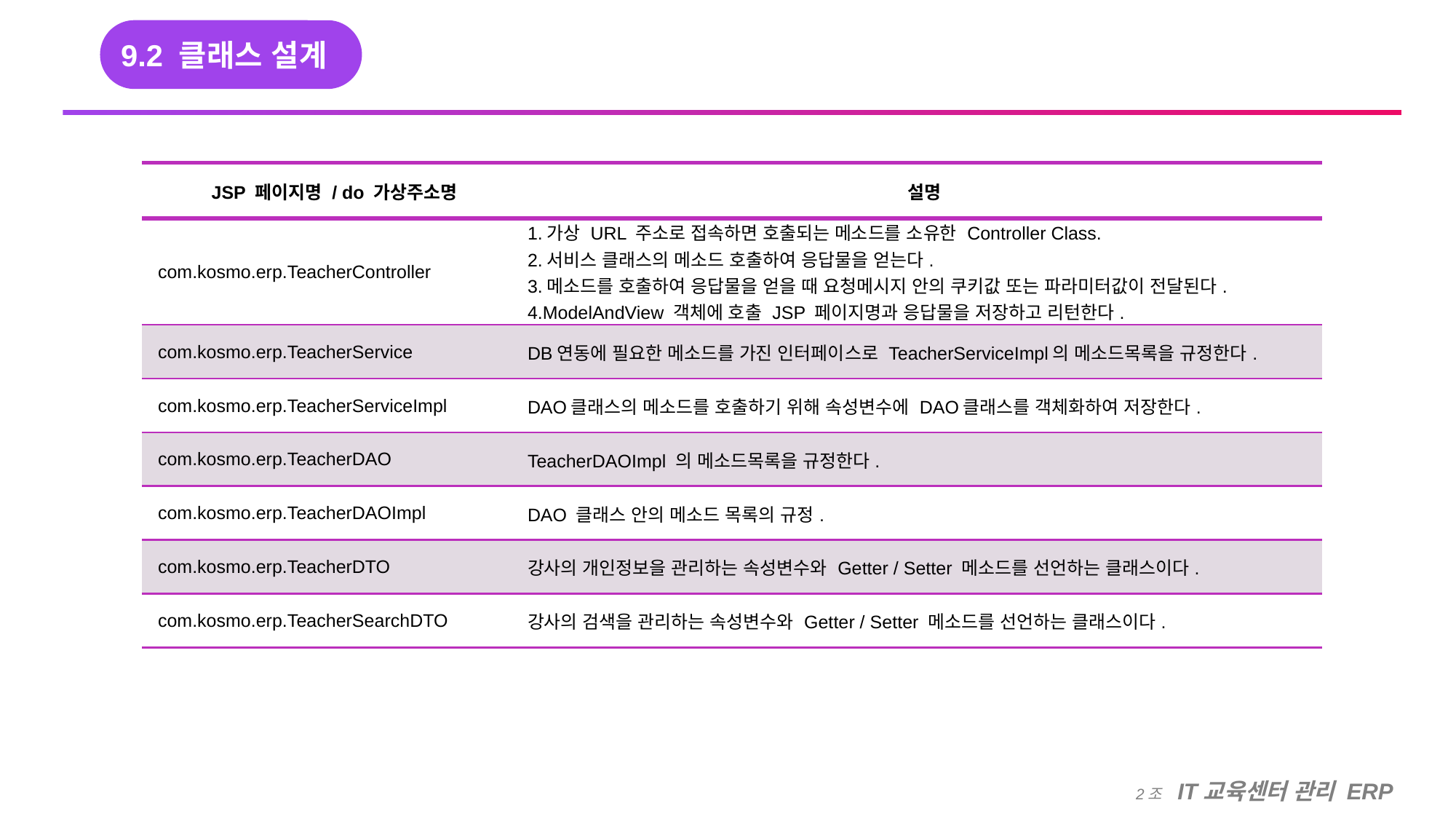

9.2 클래스 설계

| JSP 페이지명 / do 가상주소명 | 설명 |
| --- | --- |
| com.kosmo.erp.TeacherController | 1.가상 URL 주소로 접속하면 호출되는 메소드를 소유한 Controller Class. 2.서비스 클래스의 메소드 호출하여 응답물을 얻는다. 3.메소드를 호출하여 응답물을 얻을 때 요청메시지 안의 쿠키값 또는 파라미터값이 전달된다. 4.ModelAndView 객체에 호출 JSP 페이지명과 응답물을 저장하고 리턴한다. |
| com.kosmo.erp.TeacherService | DB연동에 필요한 메소드를 가진 인터페이스로 TeacherServiceImpl의 메소드목록을 규정한다. |
| com.kosmo.erp.TeacherServiceImpl | DAO클래스의 메소드를 호출하기 위해 속성변수에 DAO클래스를 객체화하여 저장한다. |
| com.kosmo.erp.TeacherDAO | TeacherDAOImpl 의 메소드목록을 규정한다. |
| com.kosmo.erp.TeacherDAOImpl | DAO 클래스 안의 메소드 목록의 규정. |
| com.kosmo.erp.TeacherDTO | 강사의 개인정보을 관리하는 속성변수와 Getter / Setter 메소드를 선언하는 클래스이다. |
| com.kosmo.erp.TeacherSearchDTO | 강사의 검색을 관리하는 속성변수와 Getter / Setter 메소드를 선언하는 클래스이다. |
2조 IT교육센터 관리 ERP